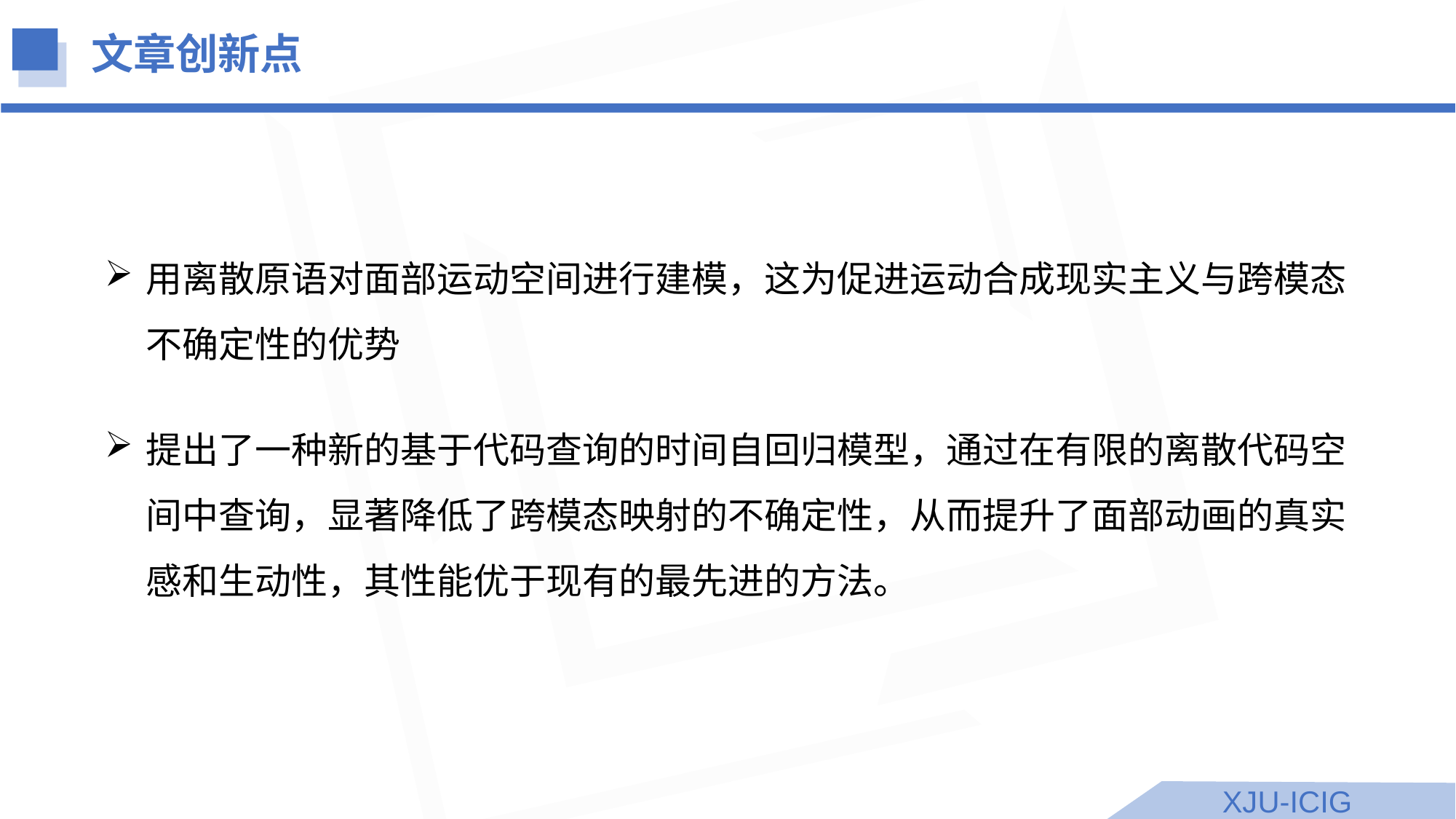

文章创新点

用离散原语对面部运动空间进行建模，这为促进运动合成现实主义与跨模态不确定性的优势
提出了一种新的基于代码查询的时间自回归模型，通过在有限的离散代码空间中查询，显著降低了跨模态映射的不确定性，从而提升了面部动画的真实感和生动性，其性能优于现有的最先进的方法。
XJU-ICIG